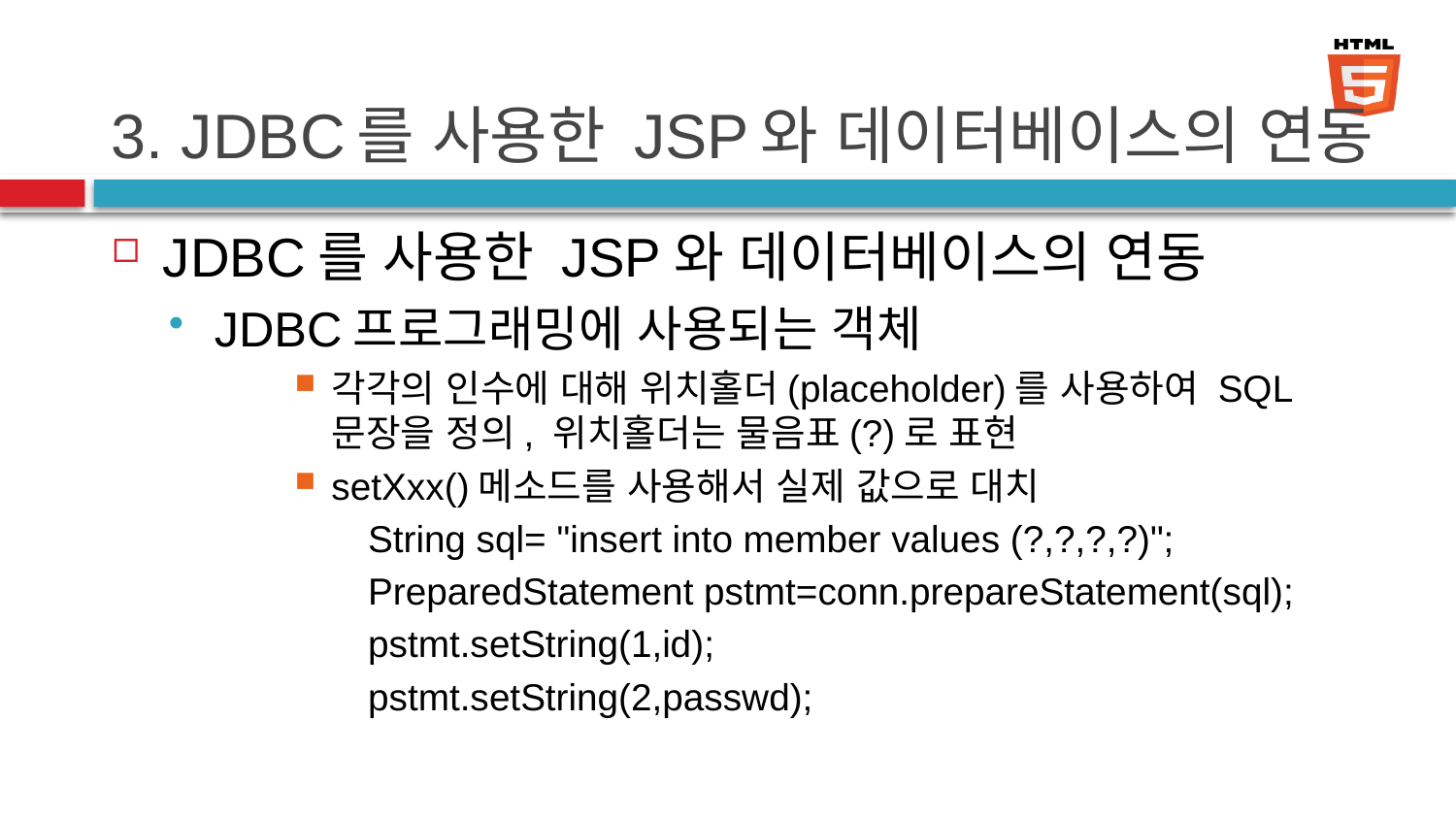

# 3. JDBC를 사용한 JSP와 데이터베이스의 연동
JDBC를 사용한 JSP와 데이터베이스의 연동
JDBC프로그래밍에 사용되는 객체
각각의 인수에 대해 위치홀더(placeholder)를 사용하여 SQL문장을 정의, 위치홀더는 물음표(?)로 표현
setXxx()메소드를 사용해서 실제 값으로 대치
String sql= "insert into member values (?,?,?,?)";
PreparedStatement pstmt=conn.prepareStatement(sql);
pstmt.setString(1,id);
pstmt.setString(2,passwd);